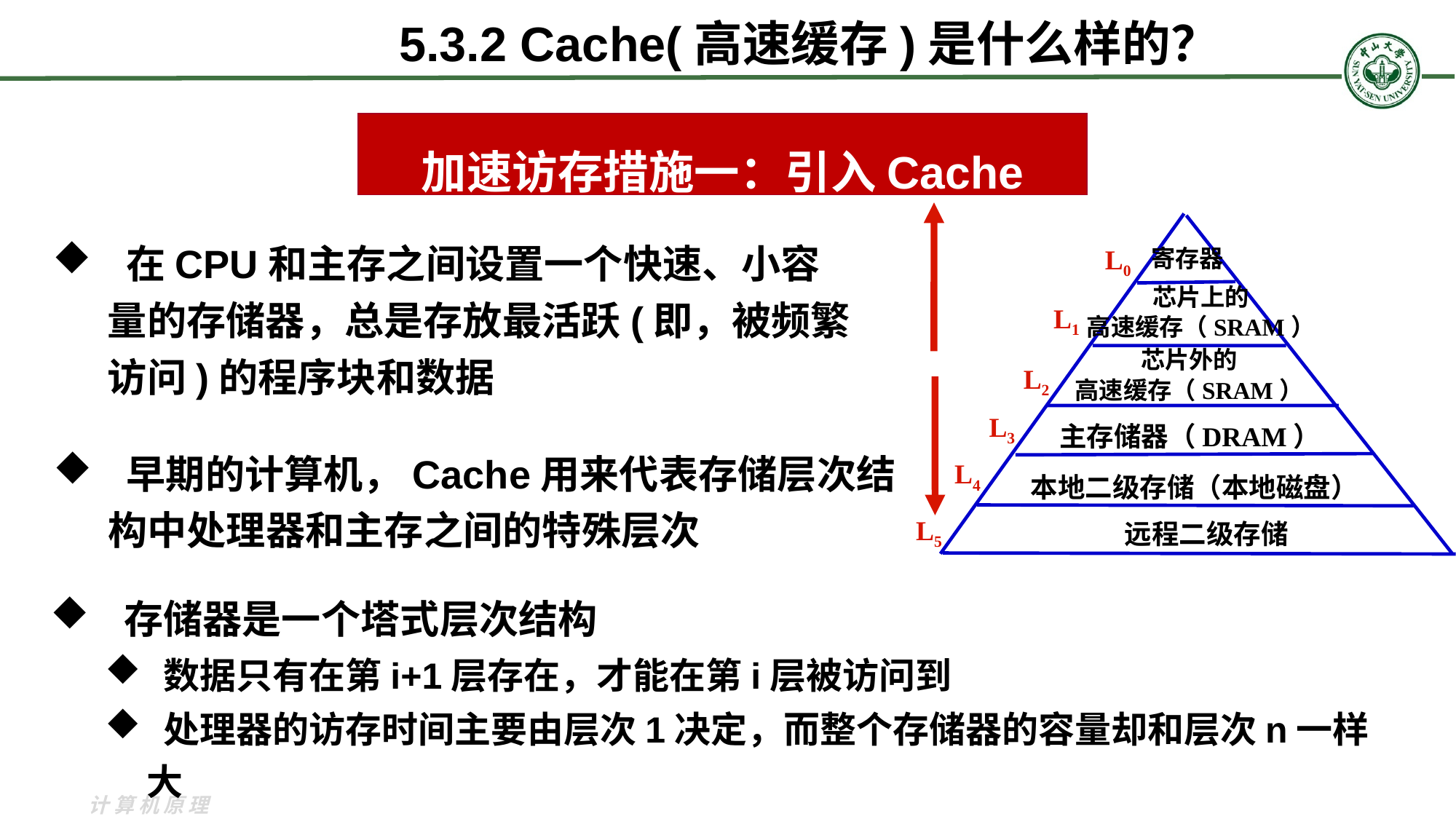

# 5.3.2 Cache(高速缓存)是什么样的？
加速访存措施一：引入Cache

L0
寄存器
芯片上的
高速缓存（SRAM）

L1
芯片外的
高速缓存（SRAM）

L2

L3

主存储器（DRAM）
L4

本地二级存储（本地磁盘）

L5
远程二级存储

 在CPU和主存之间设置一个快速、小容量的存储器，总是存放最活跃(即，被频繁访问)的程序块和数据
 早期的计算机，Cache用来代表存储层次结构中处理器和主存之间的特殊层次
 存储器是一个塔式层次结构
 数据只有在第i+1层存在，才能在第i层被访问到
 处理器的访存时间主要由层次1决定，而整个存储器的容量却和层次n一样大